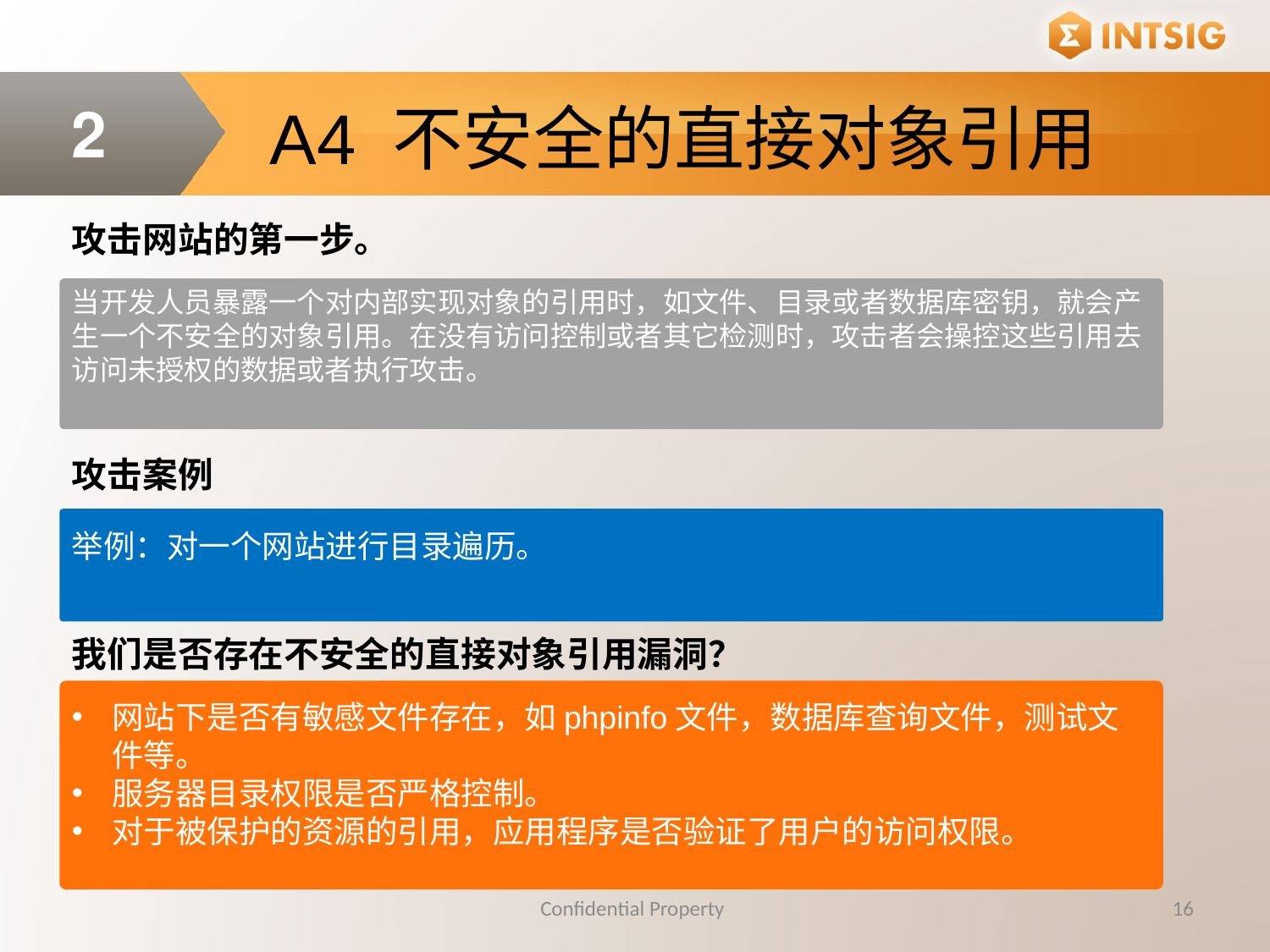

A4 不安全的直接对象引用
2
攻击网站的第一步。
当开发人员暴露一个对内部实现对象的引用时，如文件、目录或者数据库密钥，就会产生一个不安全的对象引用。在没有访问控制或者其它检测时，攻击者会操控这些引用去访问未授权的数据或者执行攻击。

攻击案例

举例：对一个网站进行目录遍历。
我们是否存在不安全的直接对象引用漏洞？

网站下是否有敏感文件存在，如phpinfo文件，数据库查询文件，测试文件等。
服务器目录权限是否严格控制。
对于被保护的资源的引用，应用程序是否验证了用户的访问权限。
Confidential Property
16